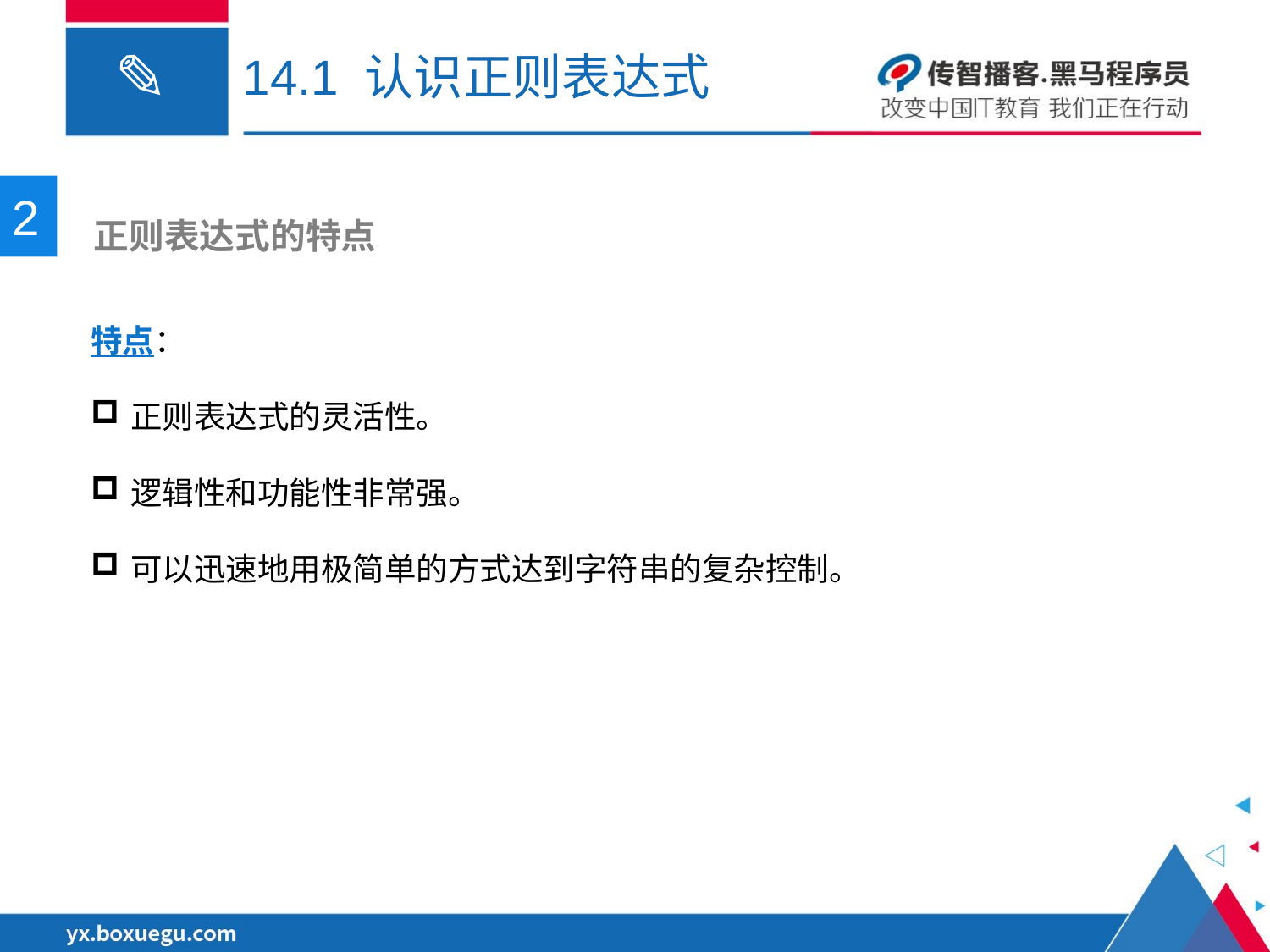

# 14.1 认识正则表达式

2
  正则表达式的特点
特点：
正则表达式的灵活性。
逻辑性和功能性非常强。
可以迅速地用极简单的方式达到字符串的复杂控制。